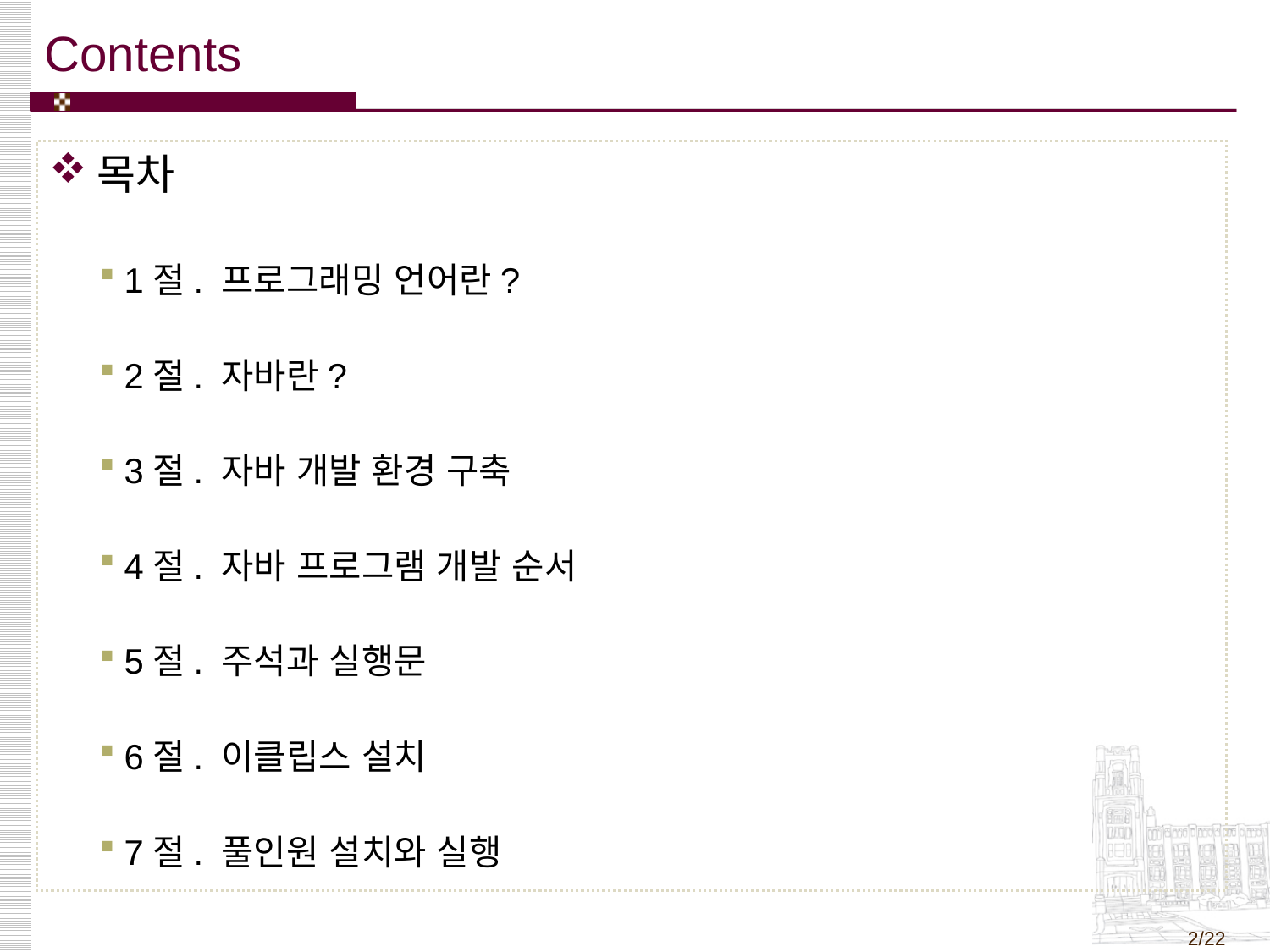

목차
1절. 프로그래밍 언어란?
2절. 자바란?
3절. 자바 개발 환경 구축
4절. 자바 프로그램 개발 순서
5절. 주석과 실행문
6절. 이클립스 설치
7절. 풀인원 설치와 실행